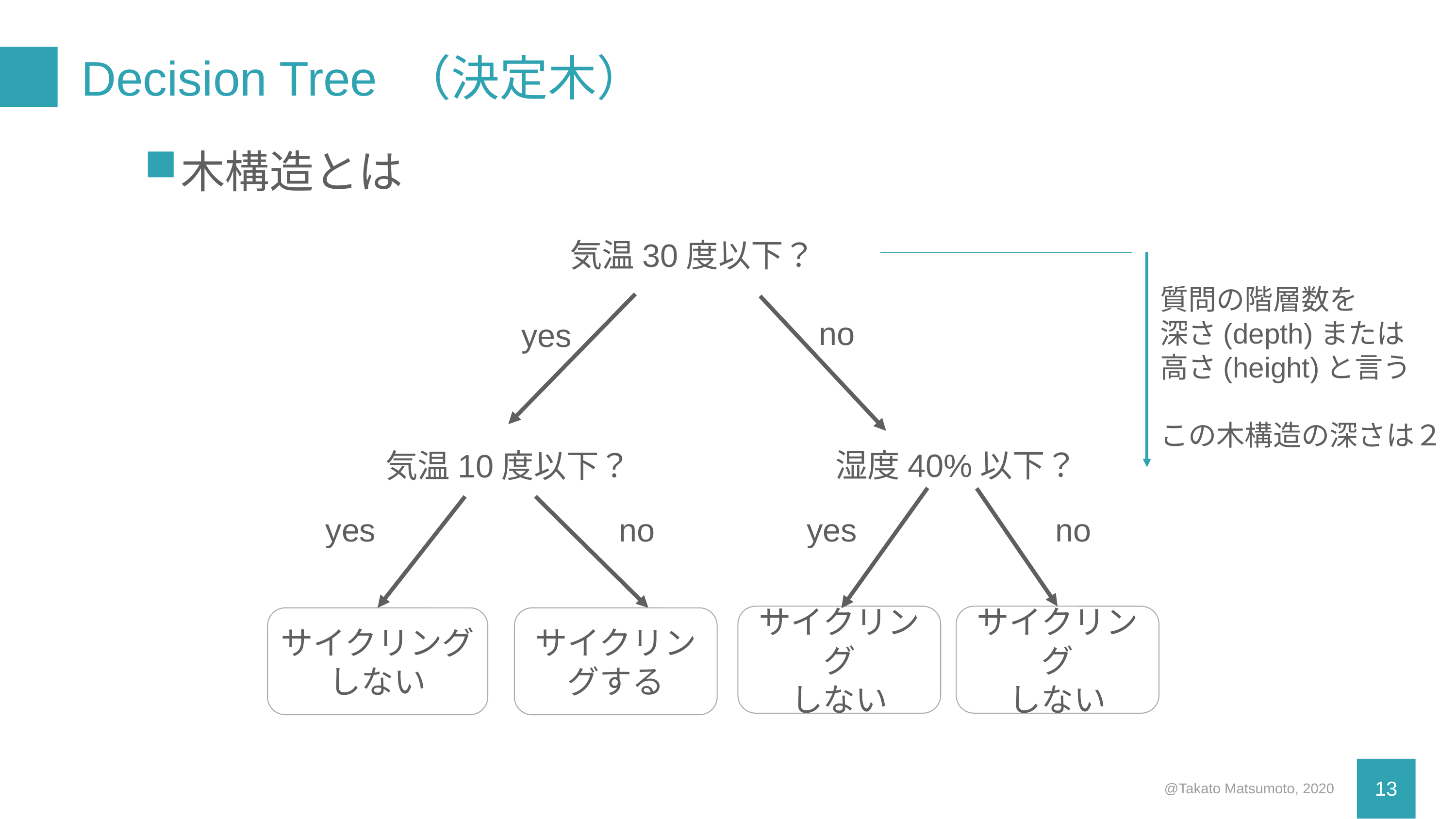

木構造とは

# Decision Tree （決定木）
気温30度以下？
no
yes
湿度40%以下？
気温10度以下？
no
yes
no
yes
サイクリング
しない
サイクリング
しない
サイクリング
しない
サイクリングする
質問の階層数を
深さ(depth)または
高さ(height)と言う

この木構造の深さは２
@Takato Matsumoto, 2020
13